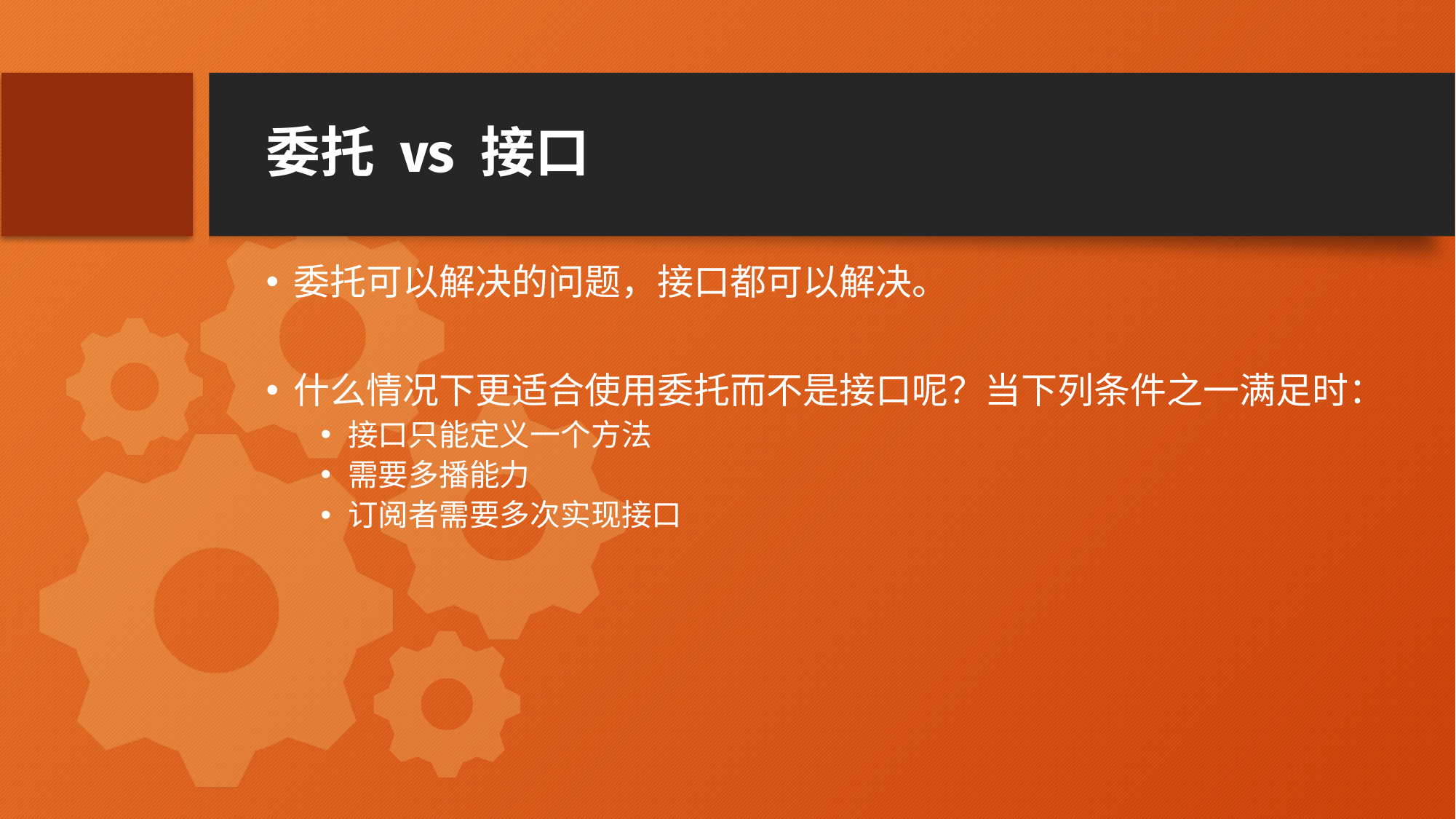

# 委托 vs 接口
委托可以解决的问题，接口都可以解决。

什么情况下更适合使用委托而不是接口呢？当下列条件之一满足时：
接口只能定义一个方法
需要多播能力
订阅者需要多次实现接口